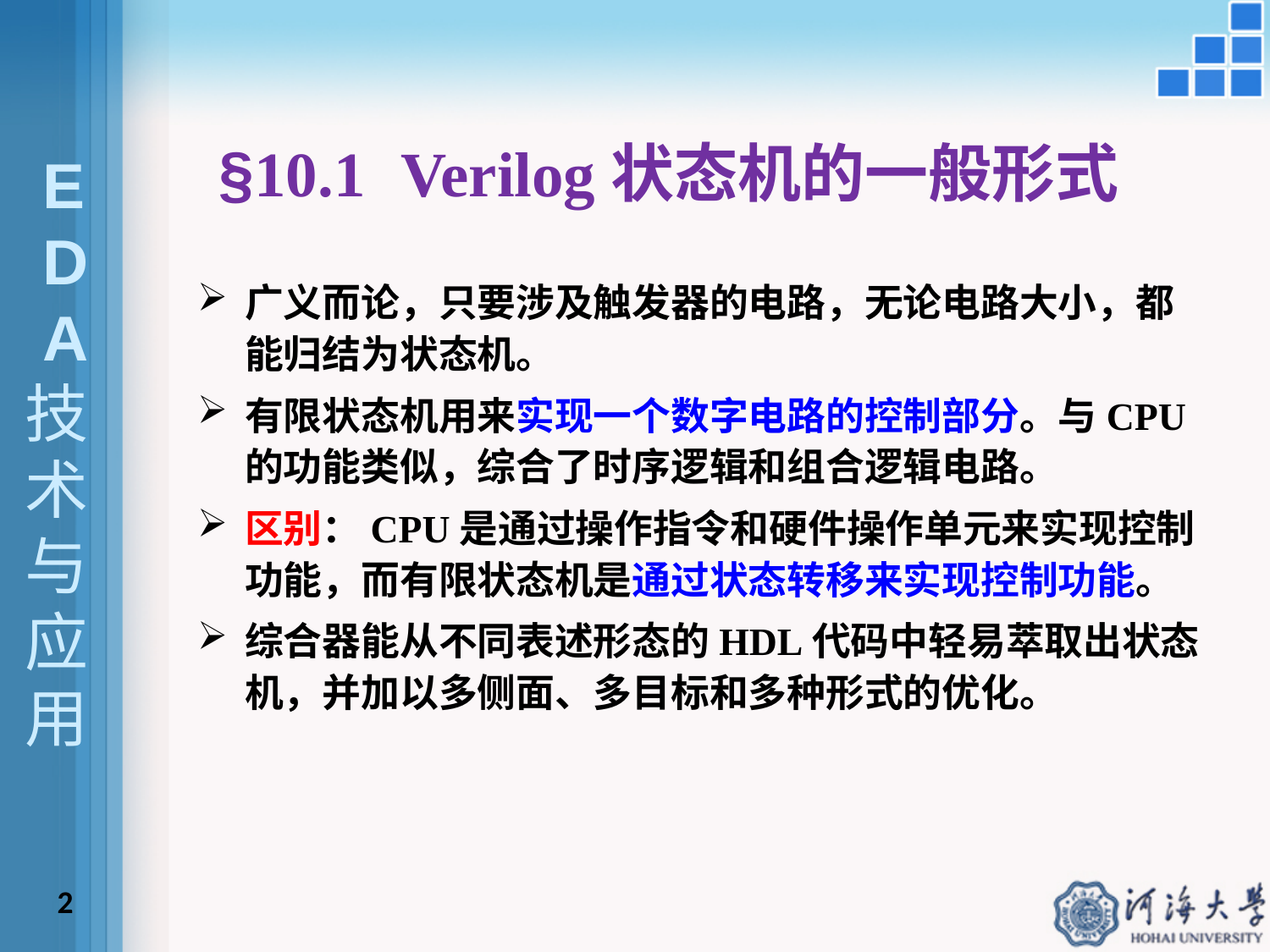

# §10.1  Verilog状态机的一般形式
 E
 D
 A技术与应用
广义而论，只要涉及触发器的电路，无论电路大小，都能归结为状态机。
有限状态机用来实现一个数字电路的控制部分。与CPU的功能类似，综合了时序逻辑和组合逻辑电路。
区别：CPU是通过操作指令和硬件操作单元来实现控制功能，而有限状态机是通过状态转移来实现控制功能。
综合器能从不同表述形态的HDL代码中轻易萃取出状态机，并加以多侧面、多目标和多种形式的优化。
2